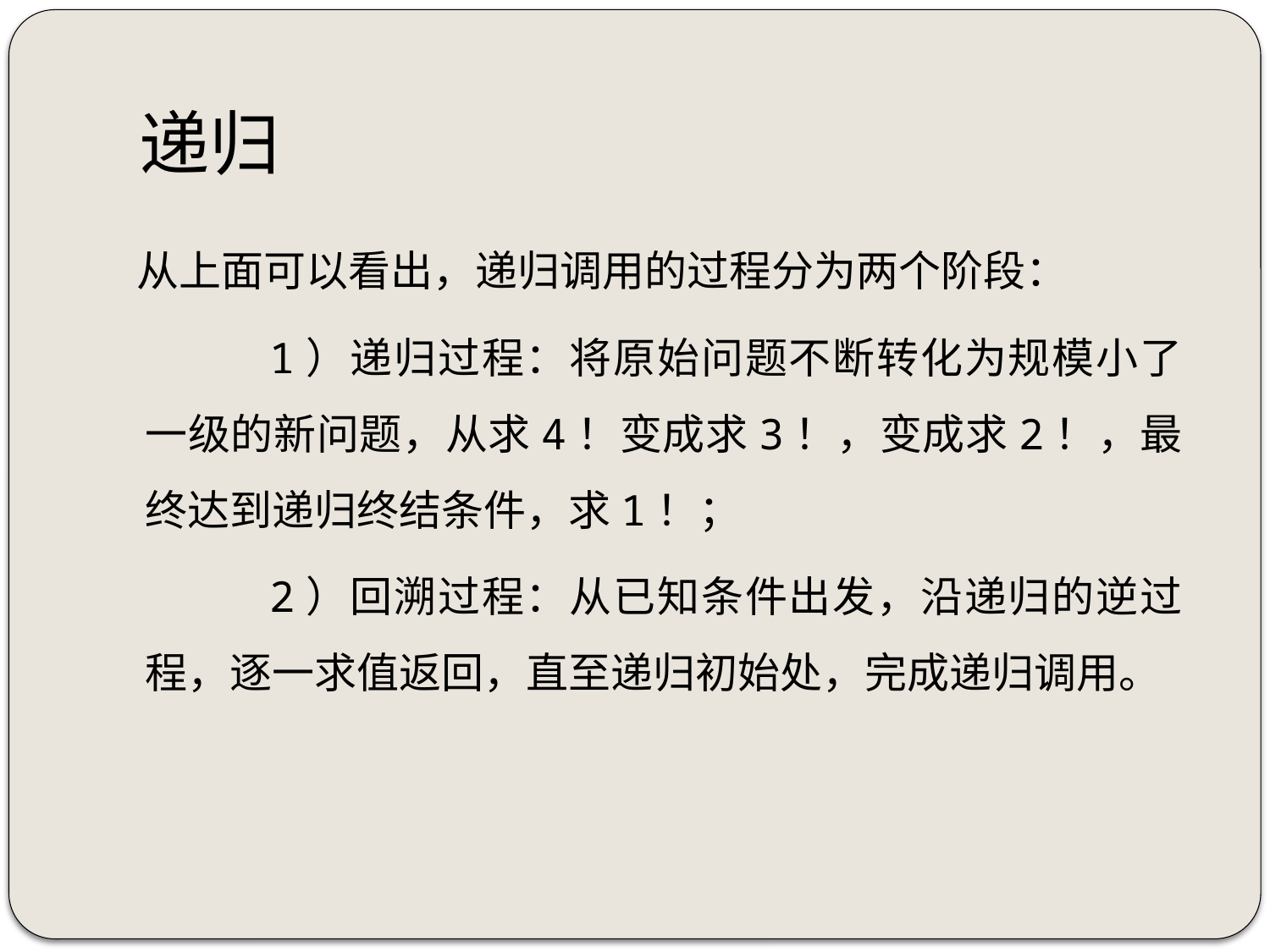

# 递归
  从上面可以看出，递归调用的过程分为两个阶段：
      1）递归过程：将原始问题不断转化为规模小了一级的新问题，从求4！变成求3！，变成求2！，最终达到递归终结条件，求1！；
      2）回溯过程：从已知条件出发，沿递归的逆过程，逐一求值返回，直至递归初始处，完成递归调用。